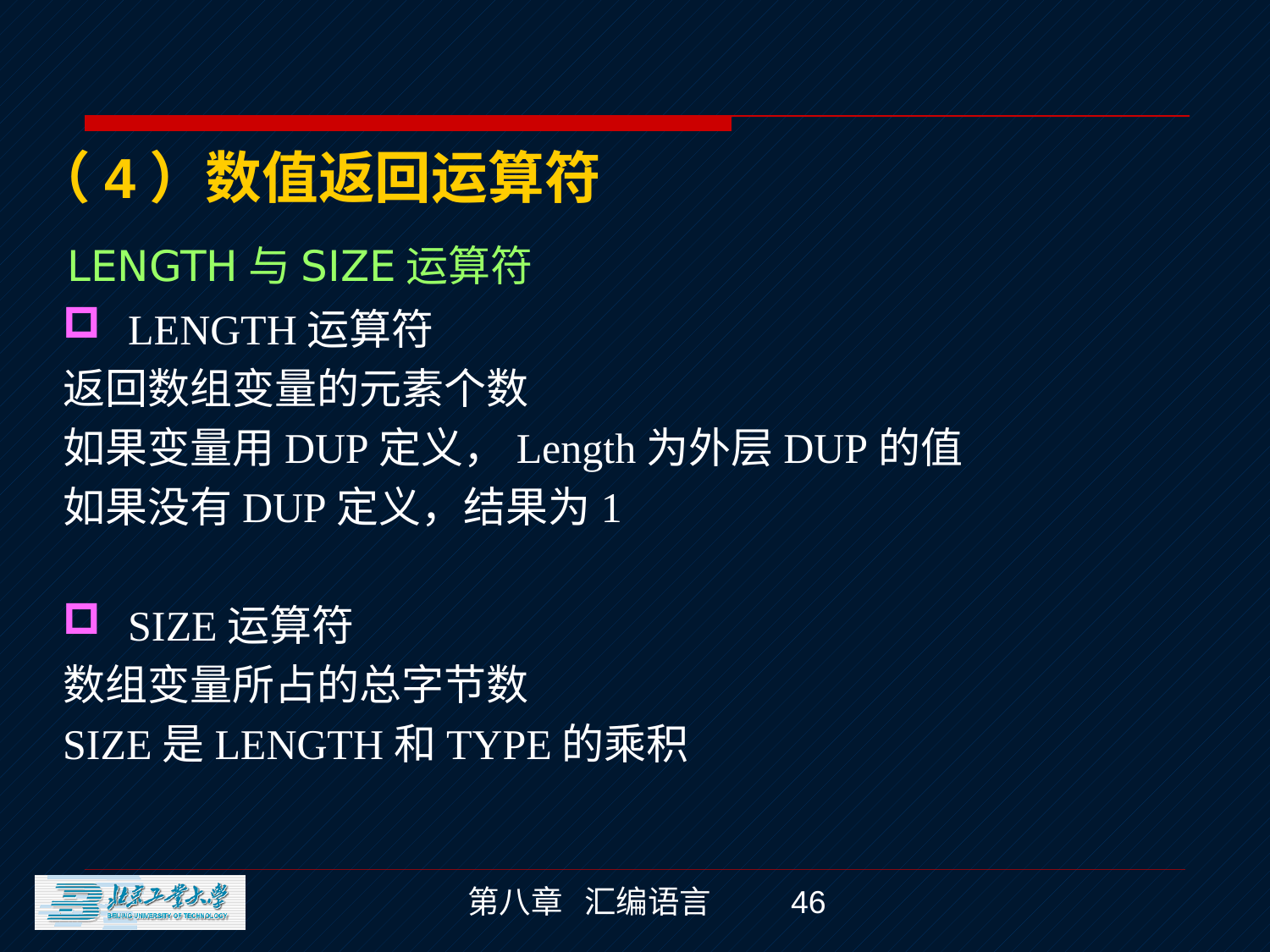

（4）数值返回运算符
# LENGTH与SIZE运算符
LENGTH运算符
返回数组变量的元素个数
如果变量用DUP定义，Length为外层DUP的值
如果没有DUP定义，结果为1

SIZE运算符
数组变量所占的总字节数
SIZE是LENGTH和TYPE的乘积